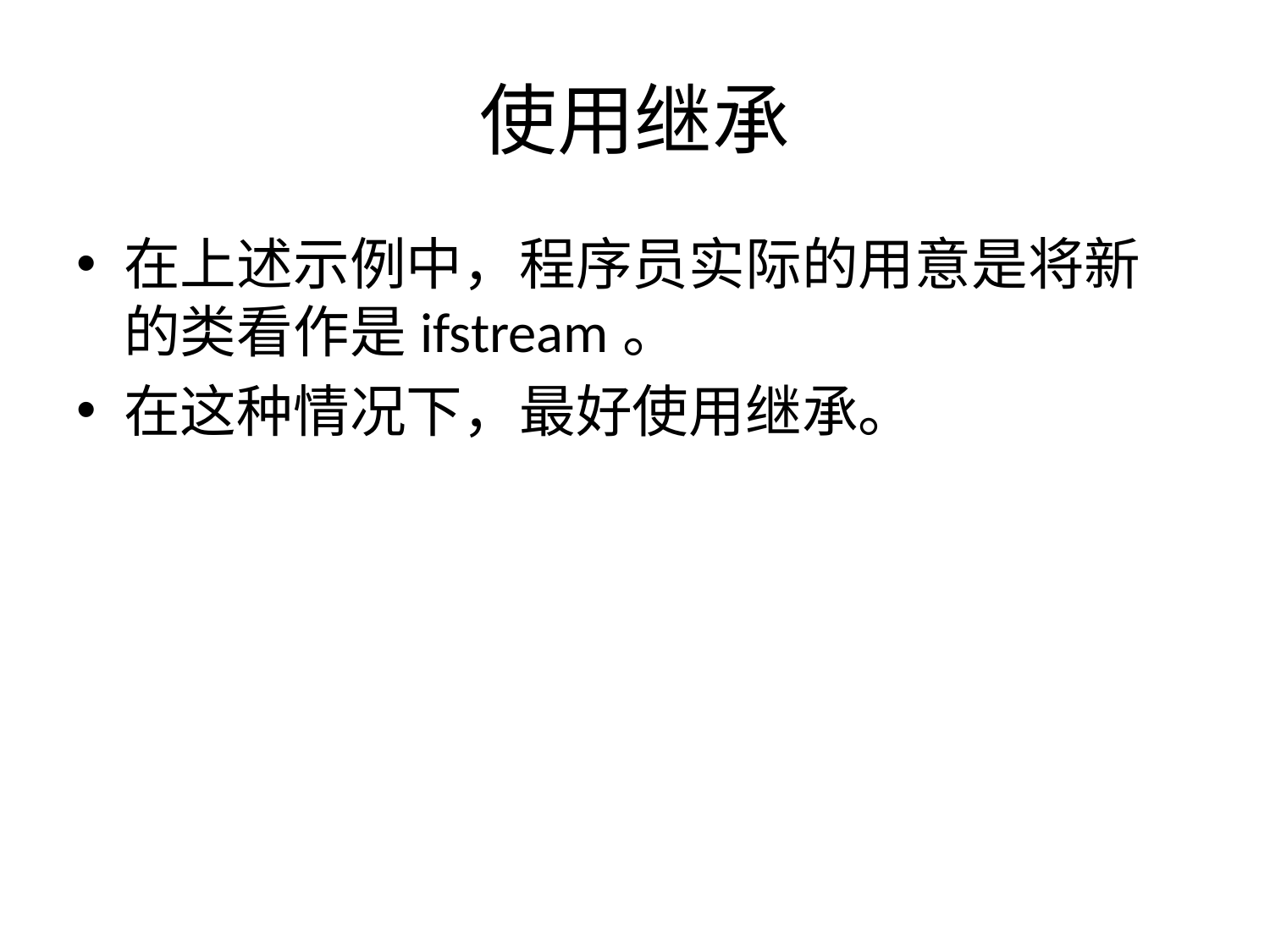

# 使用继承
在上述示例中，程序员实际的用意是将新的类看作是ifstream。
在这种情况下，最好使用继承。